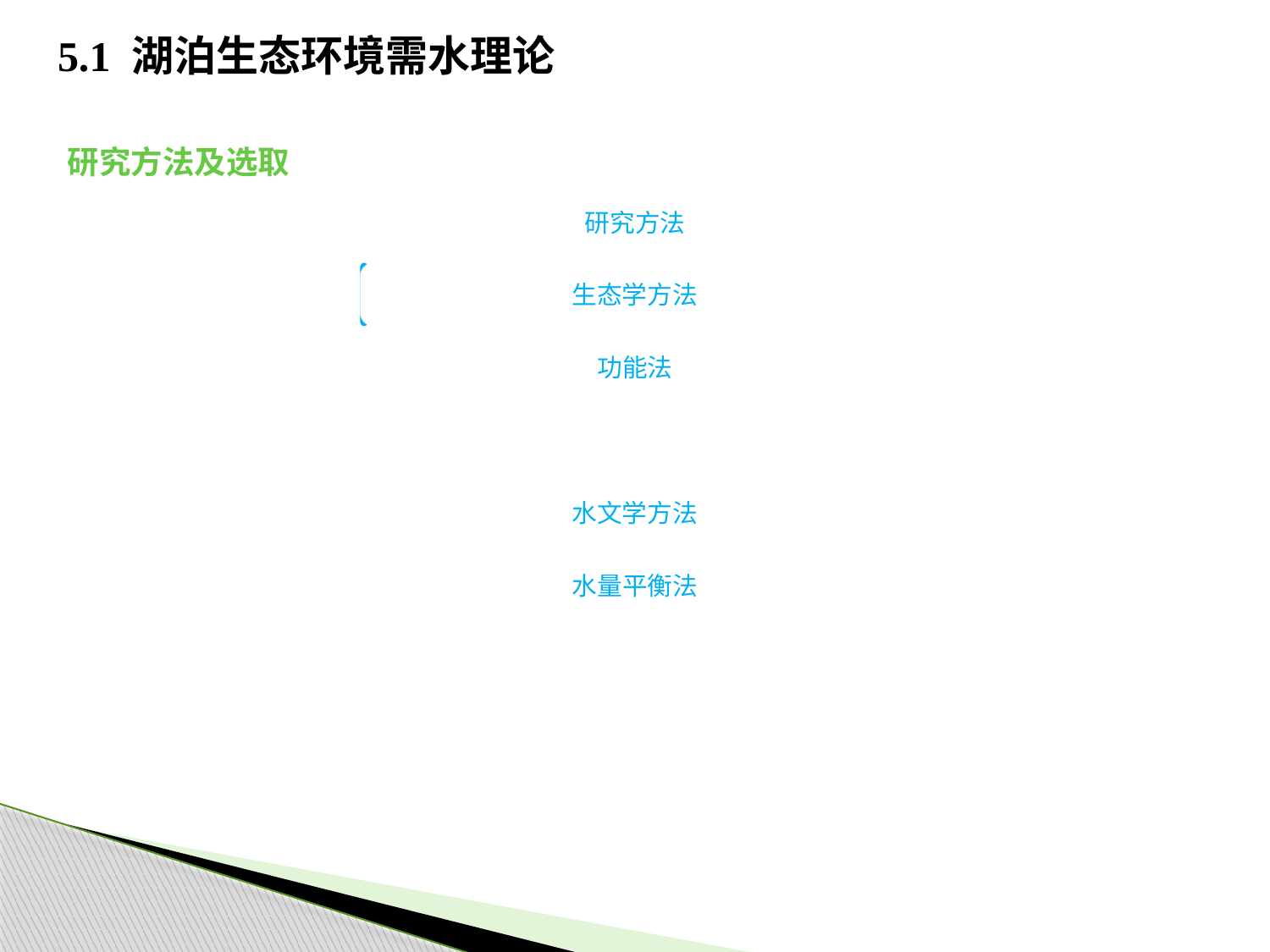

# 5.1 湖泊生态环境需水理论
研究方法及选取

研究方法
生态学方法
功能法
水文学方法
水量平衡法